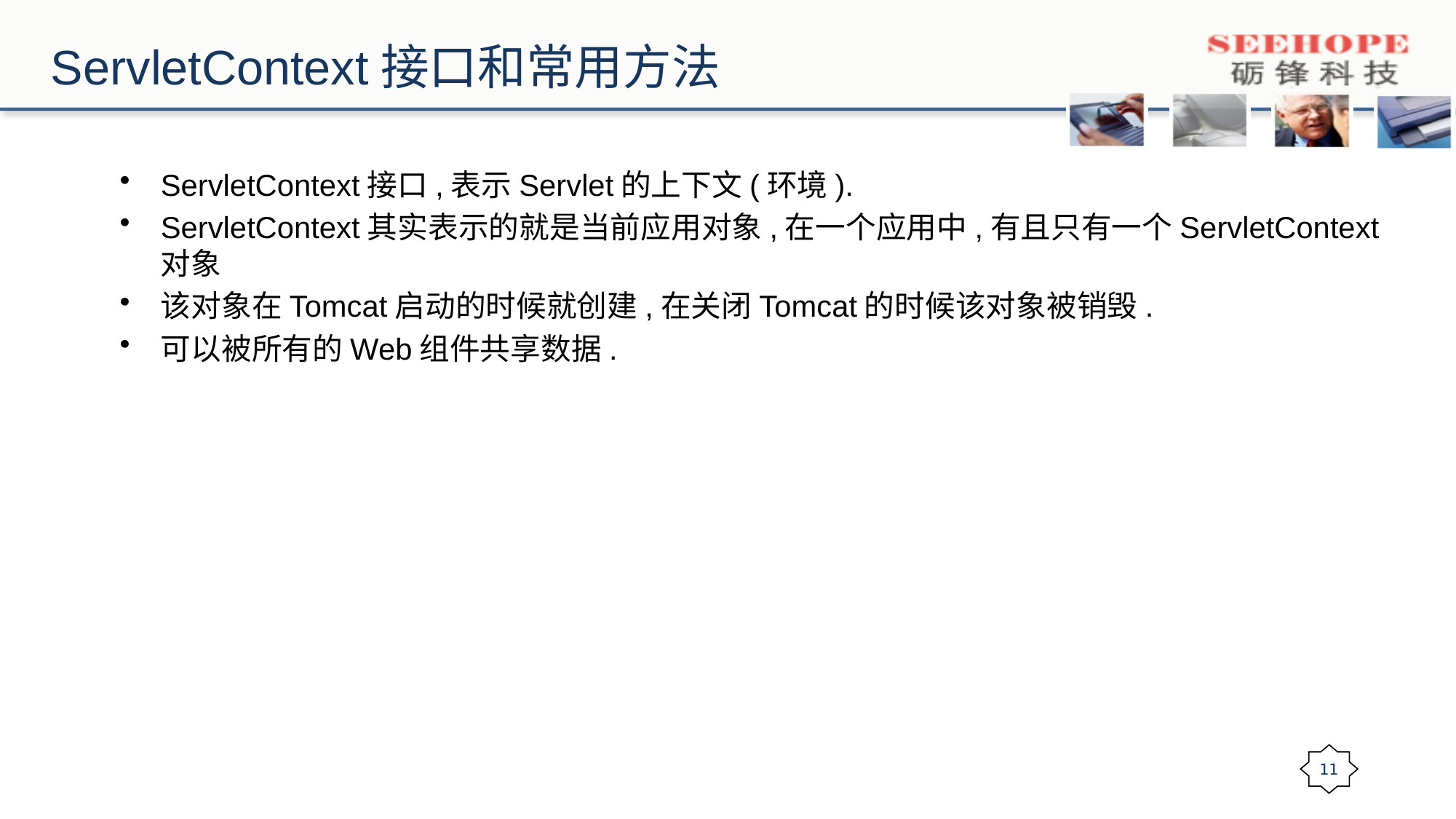

# ServletContext接口和常用方法
ServletContext接口,表示Servlet的上下文(环境).
ServletContext其实表示的就是当前应用对象,在一个应用中,有且只有一个ServletContext对象
该对象在Tomcat启动的时候就创建,在关闭Tomcat的时候该对象被销毁.
可以被所有的Web组件共享数据.